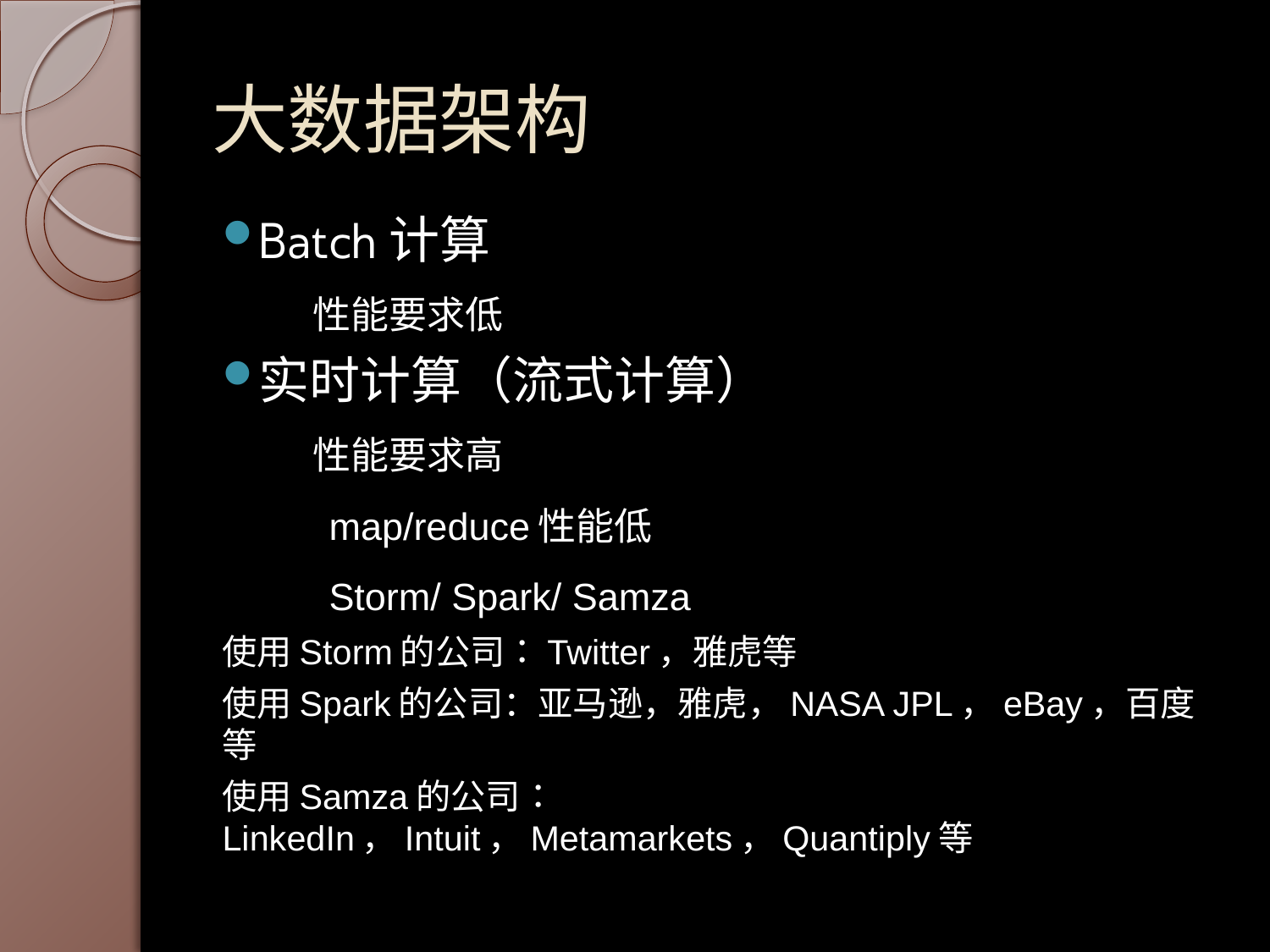

# 大数据架构
Batch计算
       性能要求低
实时计算（流式计算）
       性能要求高
       map/reduce性能低
       Storm/ Spark/ Samza
使用Storm的公司：Twitter，雅虎等
使用Spark的公司：亚马逊，雅虎，NASA JPL，eBay，百度等
使用Samza的公司：LinkedIn，Intuit，Metamarkets，Quantiply等